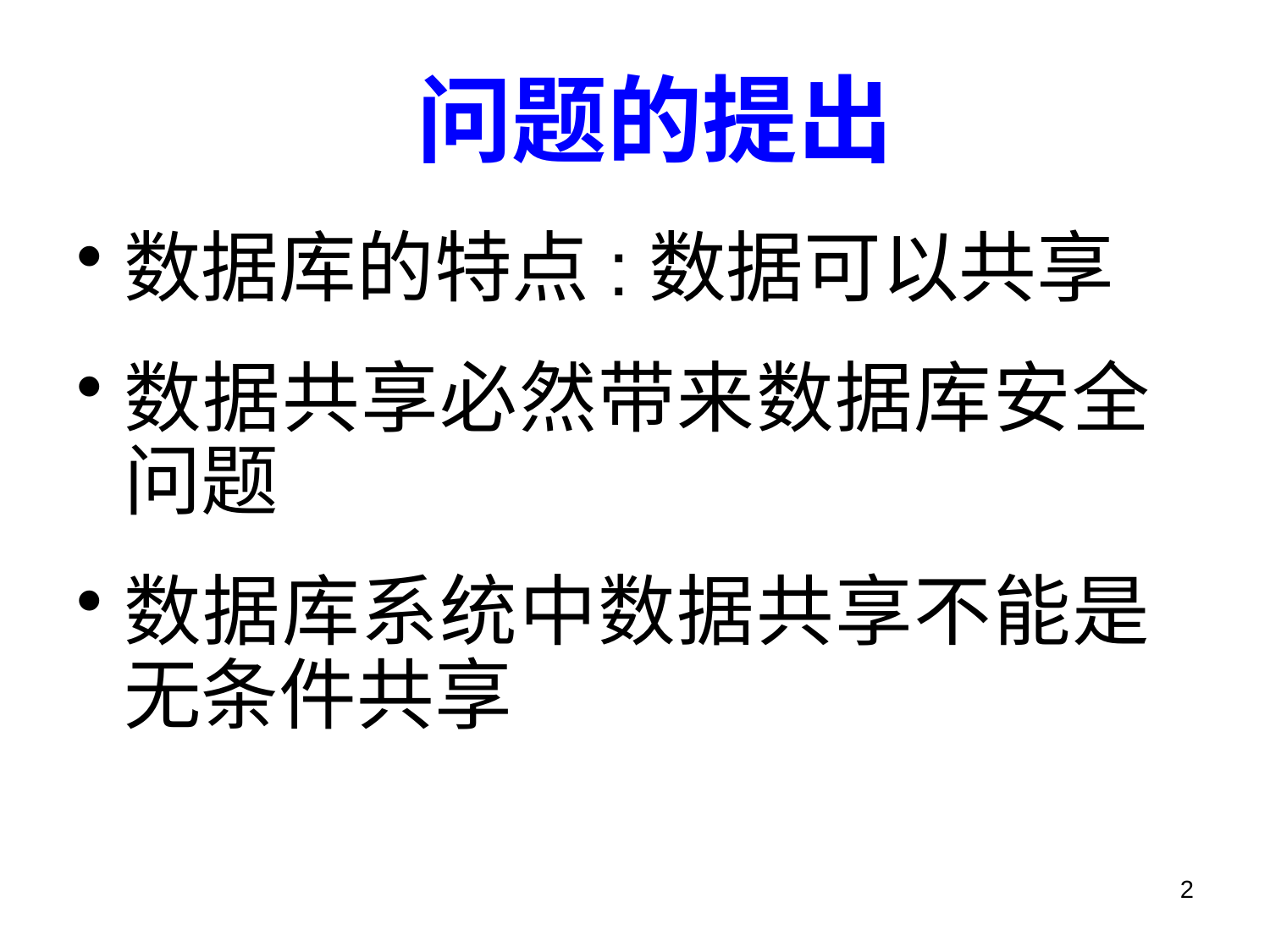

# 问题的提出
数据库的特点:数据可以共享
数据共享必然带来数据库安全问题
数据库系统中数据共享不能是无条件共享
2